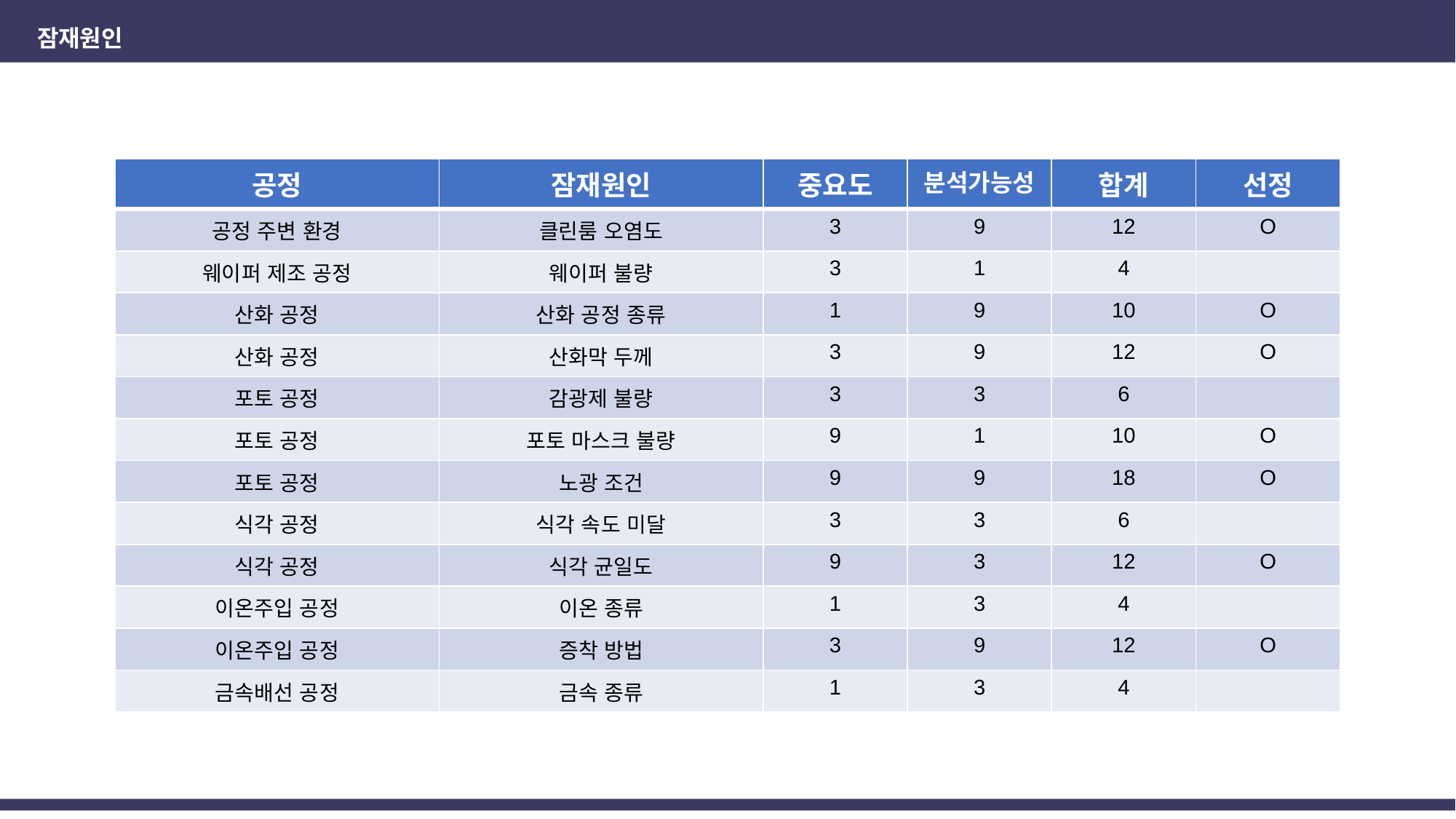

잠재원인
| 공정 | 잠재원인 | 중요도 | 분석가능성 | 합계 | 선정 |
| --- | --- | --- | --- | --- | --- |
| 공정 주변 환경 | 클린룸 오염도 | 3 | 9 | 12 | O |
| 웨이퍼 제조 공정 | 웨이퍼 불량 | 3 | 1 | 4 |  |
| 산화 공정 | 산화 공정 종류 | 1 | 9 | 10 | O |
| 산화 공정 | 산화막 두께 | 3 | 9 | 12 | O |
| 포토 공정 | 감광제 불량 | 3 | 3 | 6 |  |
| 포토 공정 | 포토 마스크 불량 | 9 | 1 | 10 | O |
| 포토 공정 | 노광 조건 | 9 | 9 | 18 | O |
| 식각 공정 | 식각 속도 미달 | 3 | 3 | 6 |  |
| 식각 공정 | 식각 균일도 | 9 | 3 | 12 | O |
| 이온주입 공정 | 이온 종류 | 1 | 3 | 4 |  |
| 이온주입 공정 | 증착 방법 | 3 | 9 | 12 | O |
| 금속배선 공정 | 금속 종류 | 1 | 3 | 4 |  |